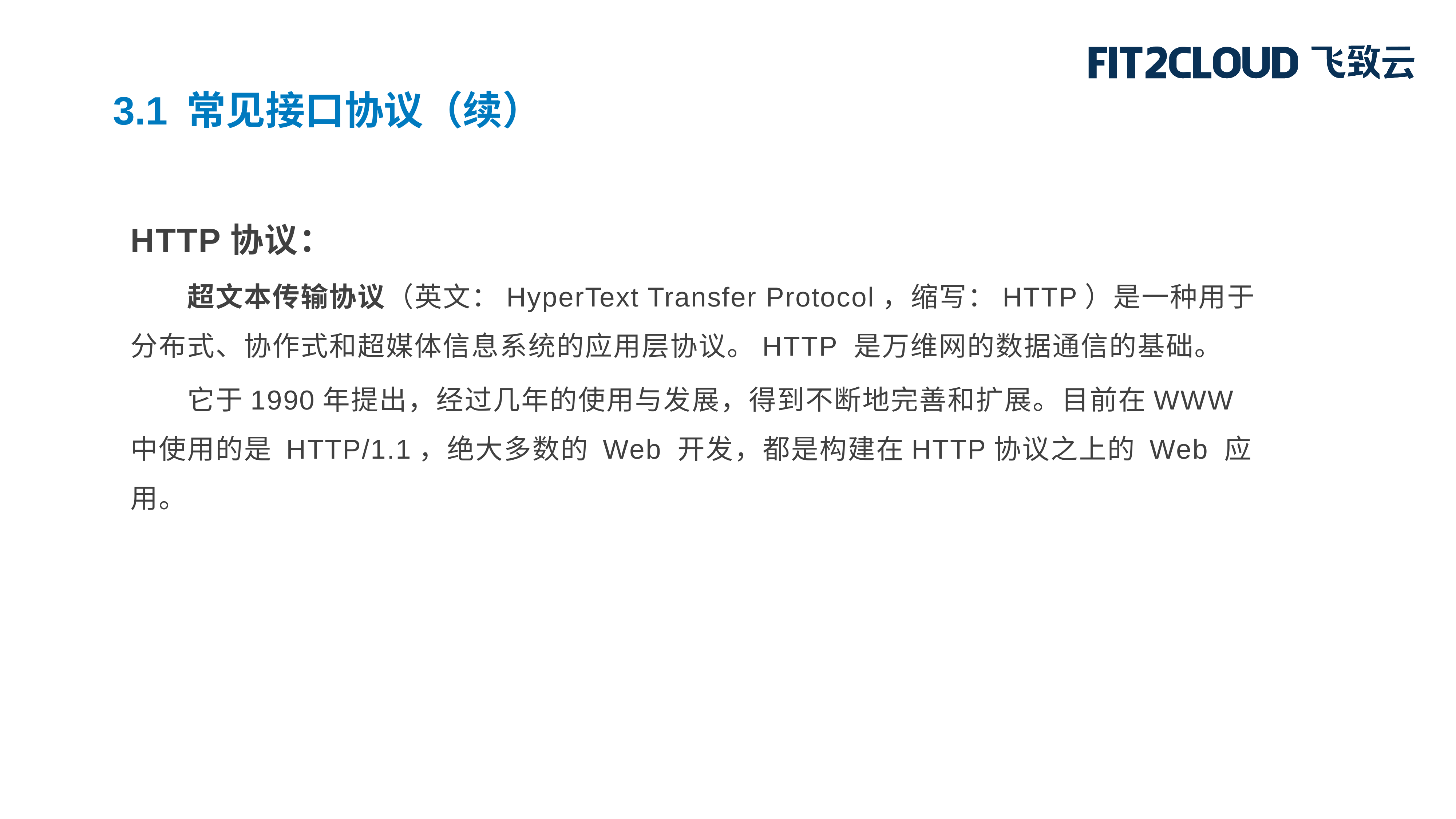

3.1 常见接口协议（续）
HTTP协议：
超文本传输协议（英文：HyperText Transfer Protocol，缩写：HTTP）是一种用于分布式、协作式和超媒体信息系统的应用层协议。HTTP 是万维网的数据通信的基础。
它于1990年提出，经过几年的使用与发展，得到不断地完善和扩展。目前在WWW中使用的是 HTTP/1.1，绝大多数的 Web 开发，都是构建在HTTP协议之上的 Web 应用。